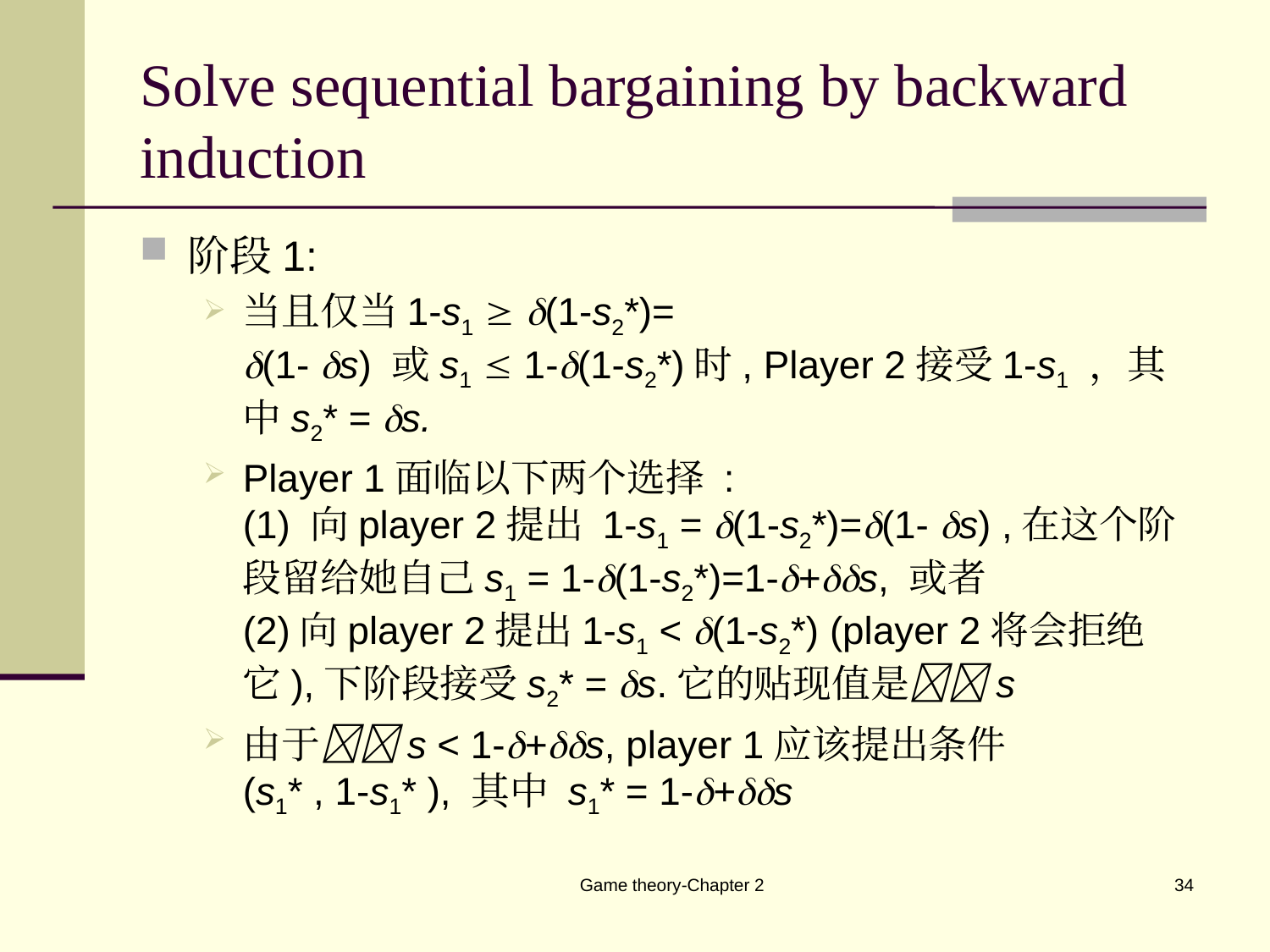

# Solve sequential bargaining by backward induction
阶段1:
当且仅当1-s1 ≥ δ(1-s2*)=
δ(1- δs) 或s1 ≤ 1-δ(1-s2*)时, Player 2接受1-s1 ，其中s2* = δs.
Player 1面临以下两个选择 :
(1) 向player 2提出 1-s1 = δ(1-s2*)=δ(1- δs) ,在这个阶段留给她自己s1 = 1-δ(1-s2*)=1-δ+δδs, 或者
(2)向player 2提出1-s1 < δ(1-s2*) (player 2将会拒绝它),下阶段接受s2* = δs.它的贴现值是δδs
由于δδs < 1-δ+δδs, player 1应该提出条件
(s1* , 1-s1* ), 其中 s1* = 1-δ+δδs
Game theory-Chapter 2
34